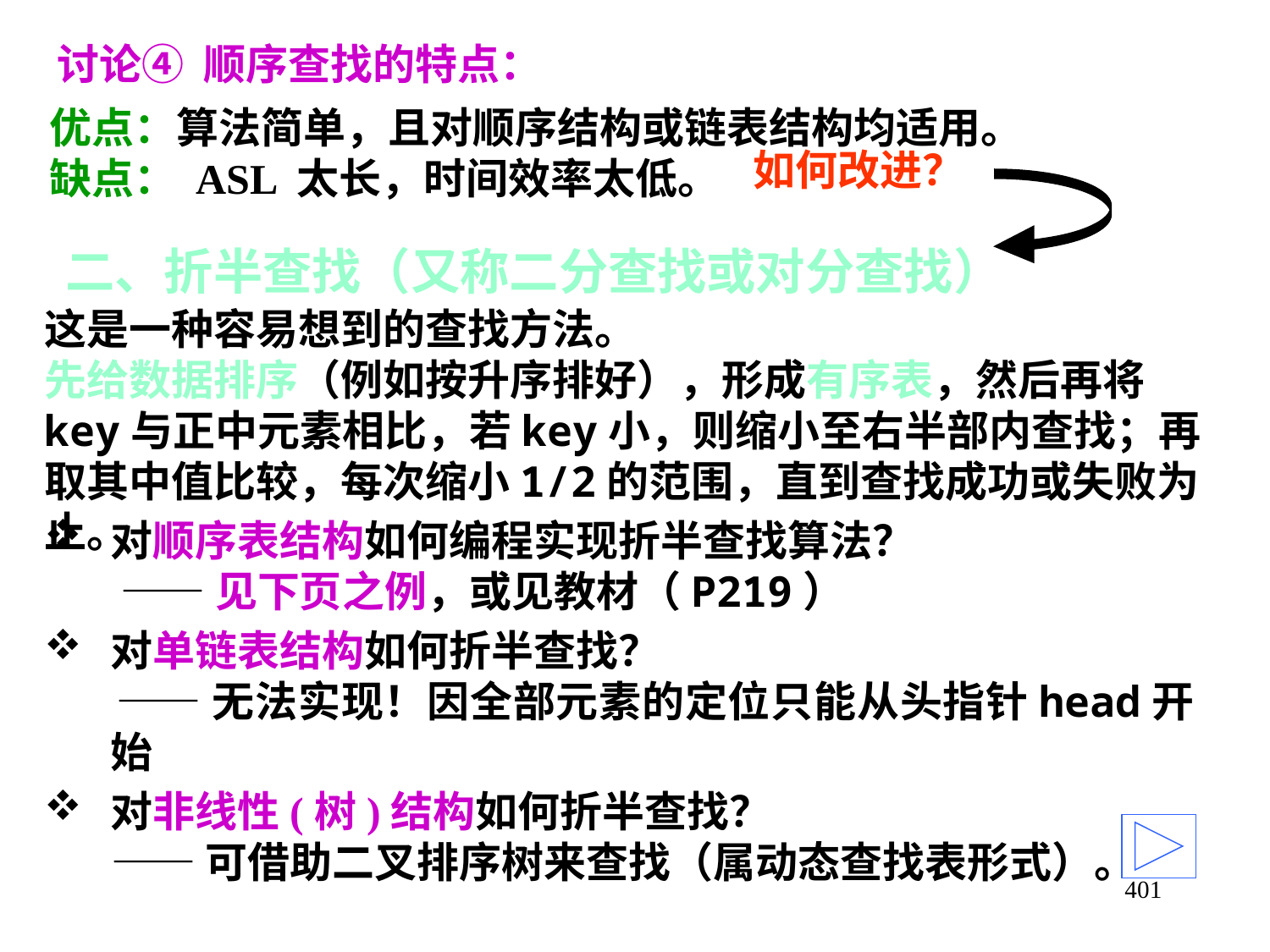

讨论④  顺序查找的特点：
优点：算法简单，且对顺序结构或链表结构均适用。
缺点： ASL 太长，时间效率太低。
如何改进？

# 二、折半查找（又称二分查找或对分查找）
这是一种容易想到的查找方法。
先给数据排序（例如按升序排好），形成有序表，然后再将key与正中元素相比，若key小，则缩小至右半部内查找；再取其中值比较，每次缩小1/2的范围，直到查找成功或失败为止。
对顺序表结构如何编程实现折半查找算法？
        ——见下页之例，或见教材（P219）
对单链表结构如何折半查找？
       ——无法实现！因全部元素的定位只能从头指针head开始
对非线性(树)结构如何折半查找？
       ——可借助二叉排序树来查找（属动态查找表形式）。

401